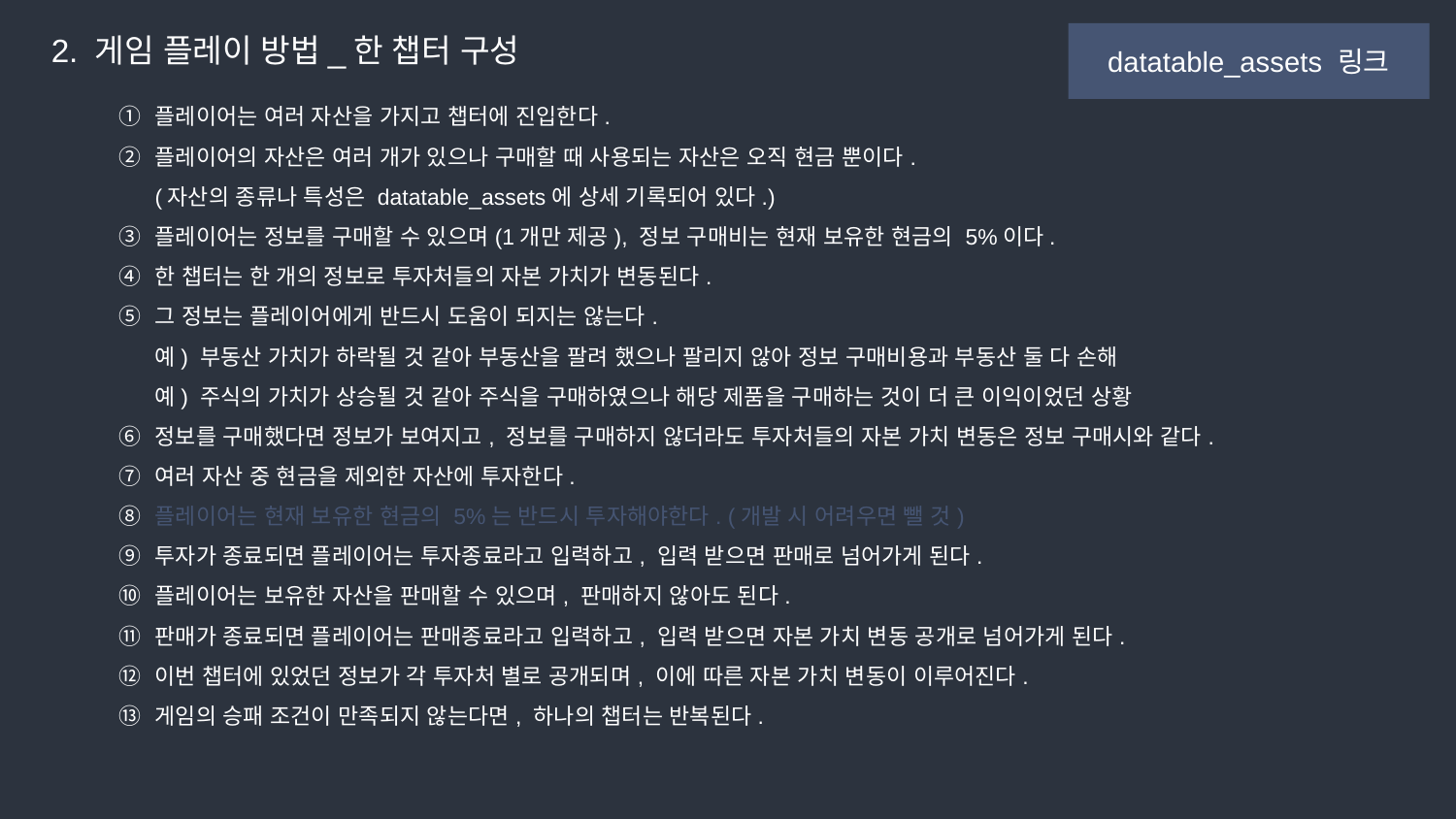

2. 게임 플레이 방법_한 챕터 구성
datatable_assets 링크
플레이어는 여러 자산을 가지고 챕터에 진입한다.
플레이어의 자산은 여러 개가 있으나 구매할 때 사용되는 자산은 오직 현금 뿐이다.
(자산의 종류나 특성은 datatable_assets에 상세 기록되어 있다.)
플레이어는 정보를 구매할 수 있으며(1개만 제공), 정보 구매비는 현재 보유한 현금의 5%이다.
한 챕터는 한 개의 정보로 투자처들의 자본 가치가 변동된다.
그 정보는 플레이어에게 반드시 도움이 되지는 않는다.
예) 부동산 가치가 하락될 것 같아 부동산을 팔려 했으나 팔리지 않아 정보 구매비용과 부동산 둘 다 손해
예) 주식의 가치가 상승될 것 같아 주식을 구매하였으나 해당 제품을 구매하는 것이 더 큰 이익이었던 상황
정보를 구매했다면 정보가 보여지고, 정보를 구매하지 않더라도 투자처들의 자본 가치 변동은 정보 구매시와 같다.
여러 자산 중 현금을 제외한 자산에 투자한다.
플레이어는 현재 보유한 현금의 5%는 반드시 투자해야한다. (개발 시 어려우면 뺄 것)
투자가 종료되면 플레이어는 투자종료라고 입력하고, 입력 받으면 판매로 넘어가게 된다.
플레이어는 보유한 자산을 판매할 수 있으며, 판매하지 않아도 된다.
판매가 종료되면 플레이어는 판매종료라고 입력하고, 입력 받으면 자본 가치 변동 공개로 넘어가게 된다.
이번 챕터에 있었던 정보가 각 투자처 별로 공개되며, 이에 따른 자본 가치 변동이 이루어진다.
게임의 승패 조건이 만족되지 않는다면, 하나의 챕터는 반복된다.